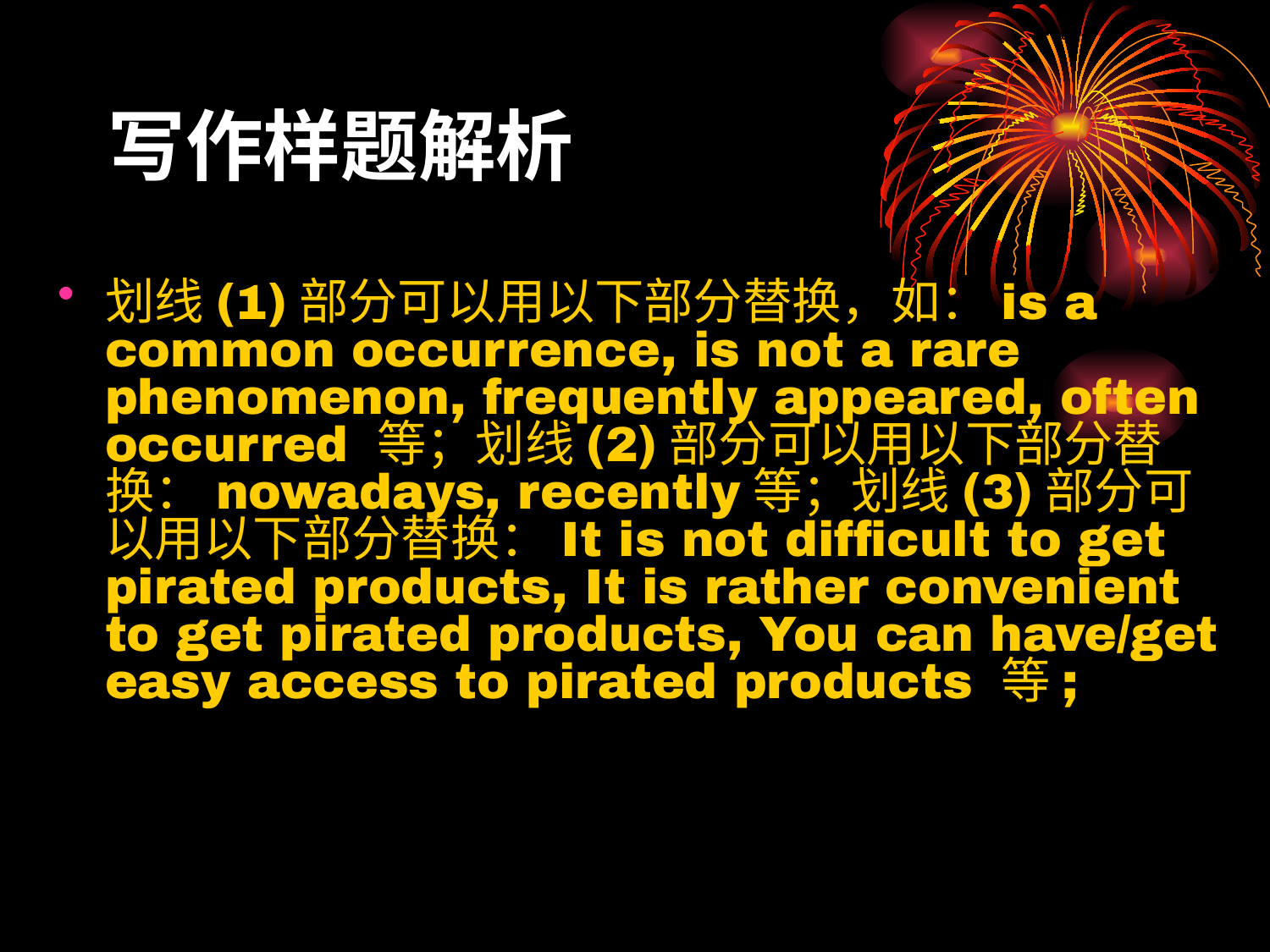

# 写作样题解析
划线(1)部分可以用以下部分替换，如：is a common occurrence, is not a rare phenomenon, frequently appeared, often occurred 等；划线(2)部分可以用以下部分替换：nowadays, recently等；划线(3)部分可以用以下部分替换：It is not difficult to get pirated products, It is rather convenient to get pirated products, You can have/get easy access to pirated products 等;